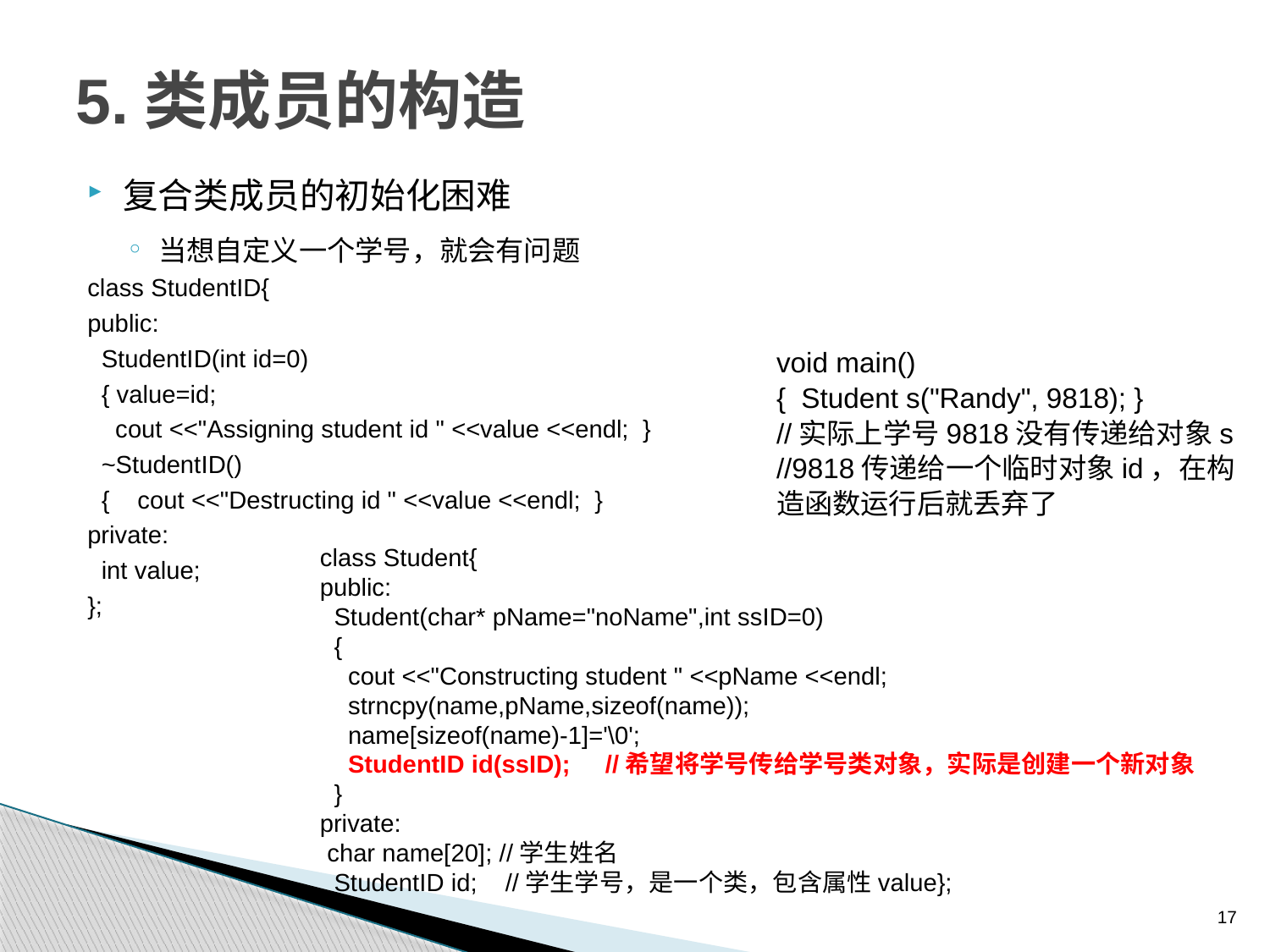

# 5.类成员的构造
复合类成员的初始化困难
当想自定义一个学号，就会有问题
class StudentID{
public:
  StudentID(int id=0)
  { value=id;
    cout <<"Assigning student id " <<value <<endl;  }
  ~StudentID()
  {    cout <<"Destructing id " <<value <<endl;  }
private:
  int value;
};
void main()
{  Student s("Randy", 9818); }
//实际上学号9818没有传递给对象s
//9818传递给一个临时对象id，在构造函数运行后就丢弃了
class Student{
public:
  Student(char* pName="noName",int ssID=0)
  {
    cout <<"Constructing student " <<pName <<endl;
    strncpy(name,pName,sizeof(name));
    name[sizeof(name)-1]='\0';
    StudentID id(ssID);     //希望将学号传给学号类对象，实际是创建一个新对象
  }
private:
 char name[20]; //学生姓名
  StudentID id;    //学生学号，是一个类，包含属性value};

17